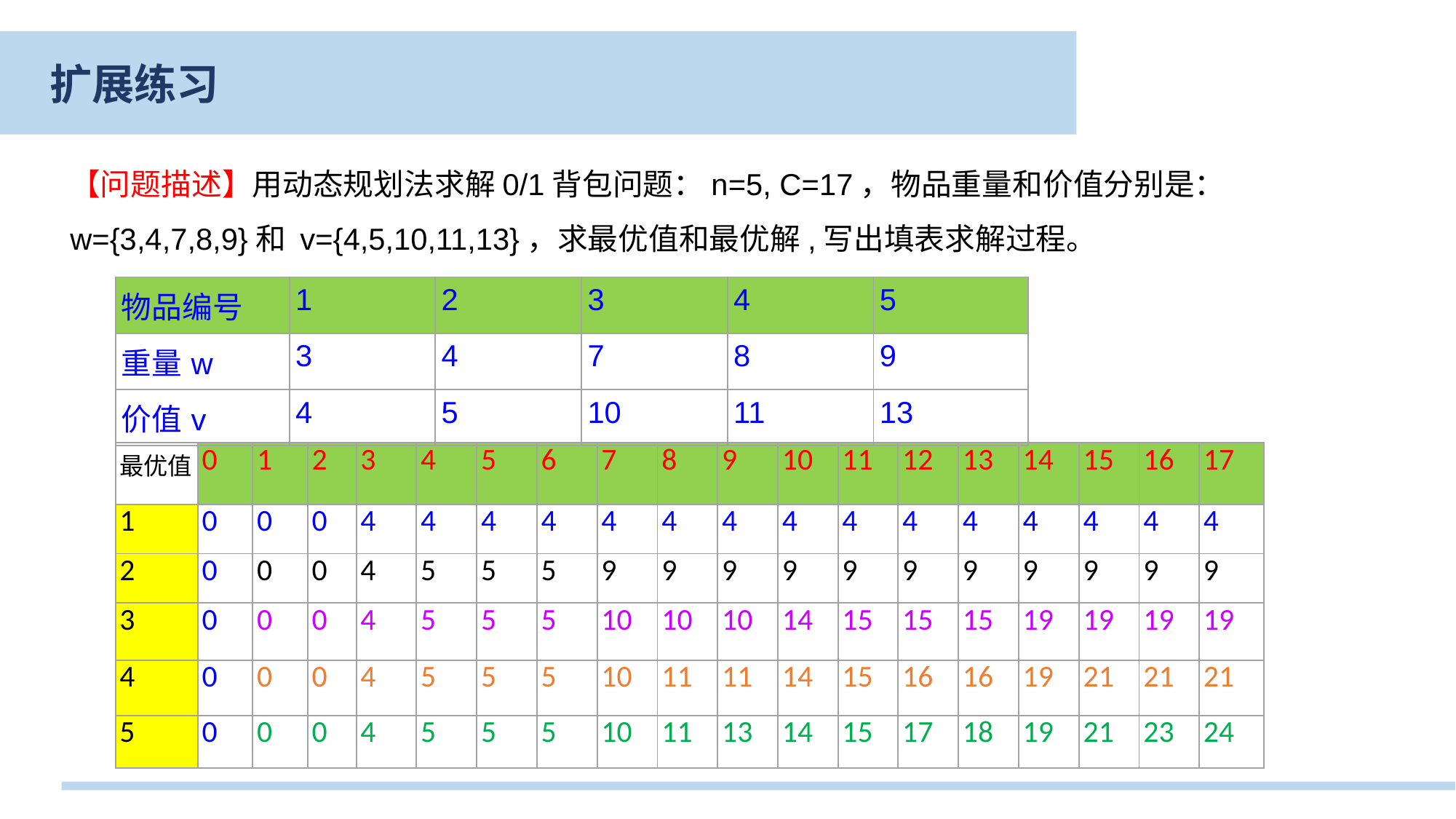

习题
扩展练习
【问题描述】用动态规划法求解0/1背包问题：n=5, C=17，物品重量和价值分别是：w={3,4,7,8,9}和 v={4,5,10,11,13}，求最优值和最优解,写出填表求解过程。
| 物品编号 | 1 | 2 | 3 | 4 | 5 |
| --- | --- | --- | --- | --- | --- |
| 重量w | 3 | 4 | 7 | 8 | 9 |
| 价值v | 4 | 5 | 10 | 11 | 13 |
| 最优值 | 0 | 1 | 2 | 3 | 4 | 5 | 6 | 7 | 8 | 9 | 10 | 11 | 12 | 13 | 14 | 15 | 16 | 17 |
| --- | --- | --- | --- | --- | --- | --- | --- | --- | --- | --- | --- | --- | --- | --- | --- | --- | --- | --- |
| 1 | 0 | 0 | 0 | 4 | 4 | 4 | 4 | 4 | 4 | 4 | 4 | 4 | 4 | 4 | 4 | 4 | 4 | 4 |
| 2 | 0 | 0 | 0 | 4 | 5 | 5 | 5 | 9 | 9 | 9 | 9 | 9 | 9 | 9 | 9 | 9 | 9 | 9 |
| 3 | 0 | 0 | 0 | 4 | 5 | 5 | 5 | 10 | 10 | 10 | 14 | 15 | 15 | 15 | 19 | 19 | 19 | 19 |
| 4 | 0 | 0 | 0 | 4 | 5 | 5 | 5 | 10 | 11 | 11 | 14 | 15 | 16 | 16 | 19 | 21 | 21 | 21 |
| 5 | 0 | 0 | 0 | 4 | 5 | 5 | 5 | 10 | 11 | 13 | 14 | 15 | 17 | 18 | 19 | 21 | 23 | 24 |